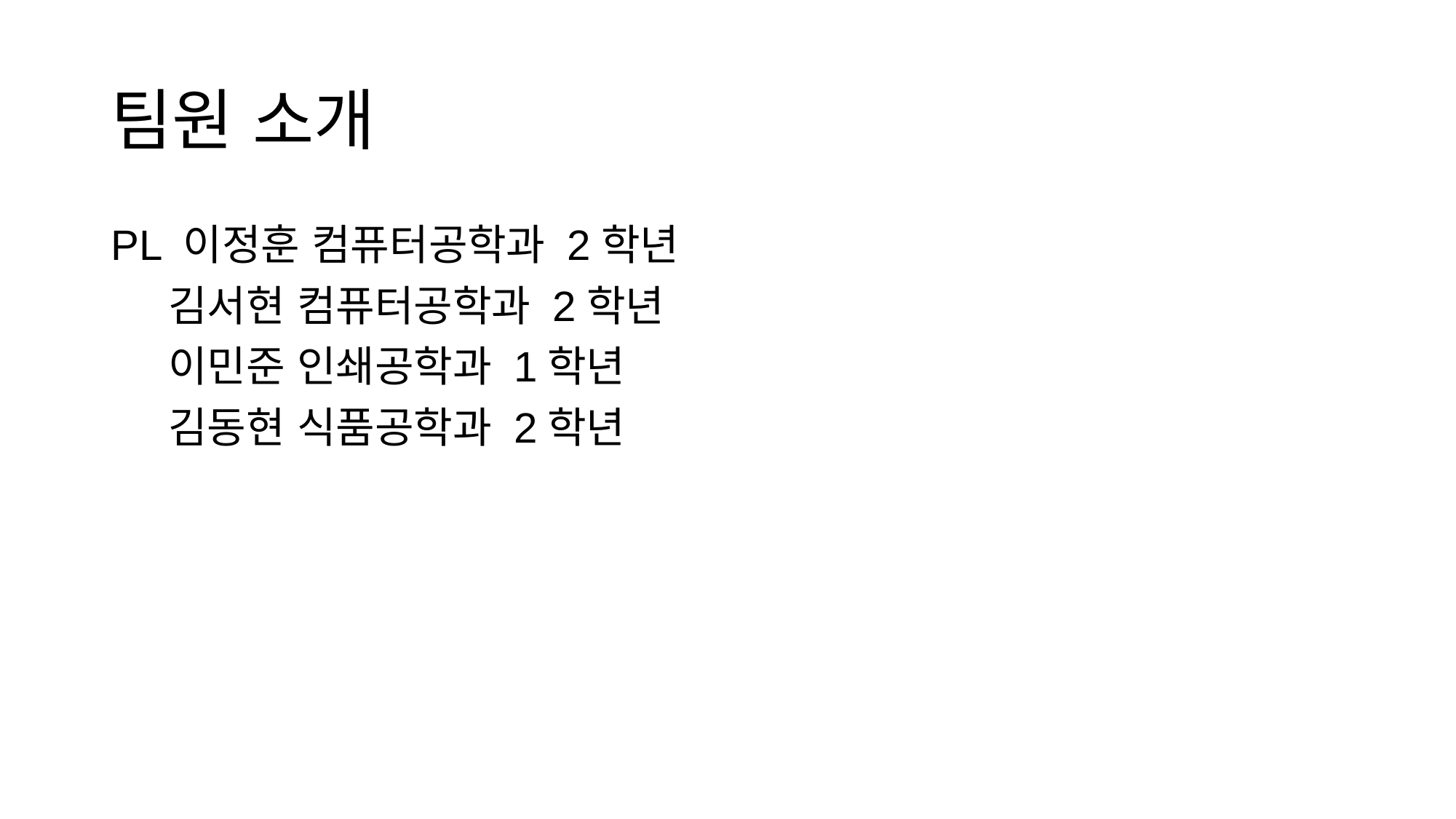

# 팀원 소개
PL 이정훈 컴퓨터공학과 2학년
    김서현 컴퓨터공학과 2학년
    이민준 인쇄공학과 1학년
    김동현 식품공학과 2학년